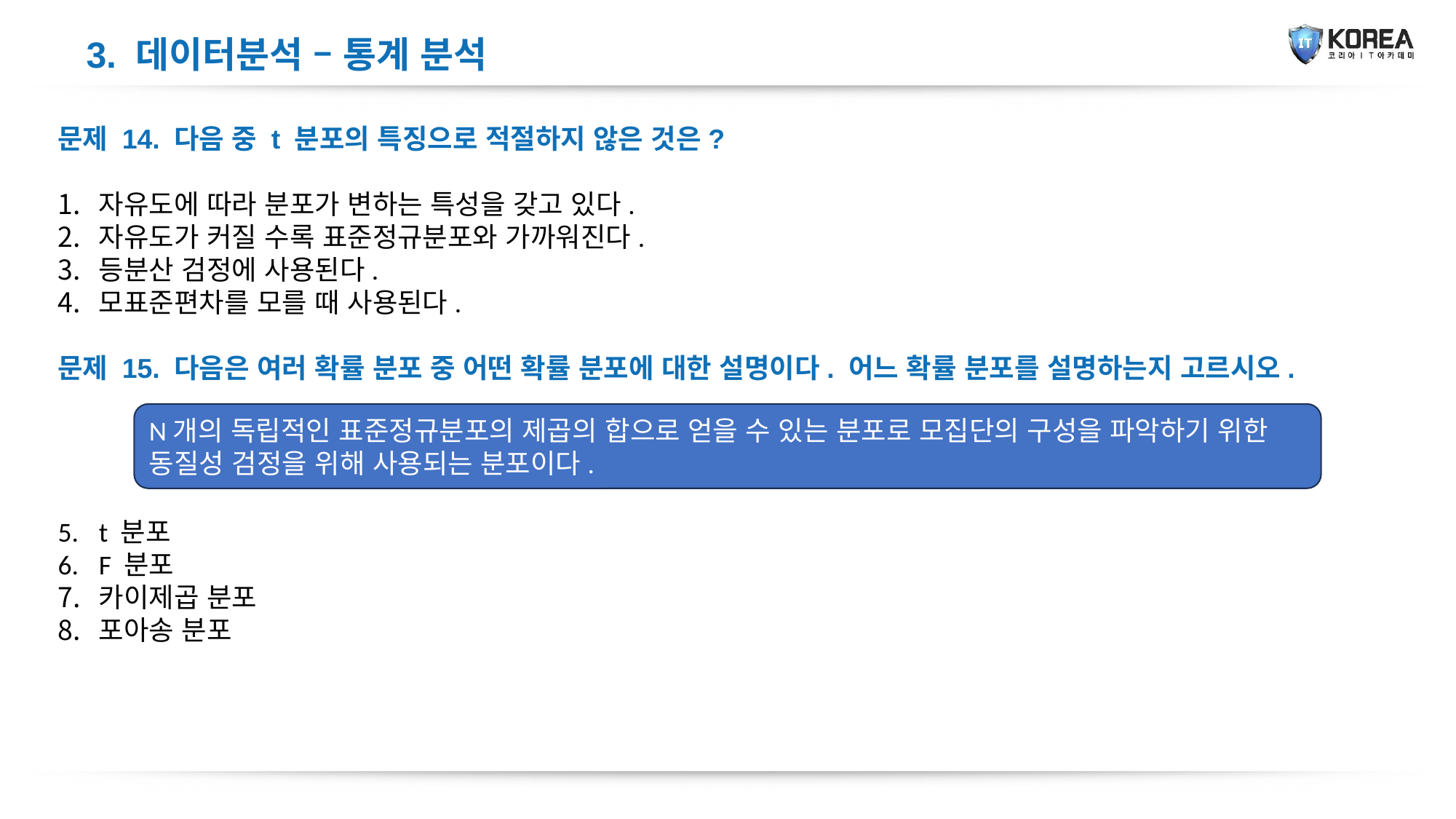

3. 데이터분석 – 통계 분석
문제 14. 다음 중 t 분포의 특징으로 적절하지 않은 것은?

자유도에 따라 분포가 변하는 특성을 갖고 있다.
자유도가 커질 수록 표준정규분포와 가까워진다.
등분산 검정에 사용된다.
모표준편차를 모를 때 사용된다.

문제 15. 다음은 여러 확률 분포 중 어떤 확률 분포에 대한 설명이다. 어느 확률 분포를 설명하는지 고르시오.

t 분포
F 분포
카이제곱 분포
포아송 분포
N개의 독립적인 표준정규분포의 제곱의 합으로 얻을 수 있는 분포로 모집단의 구성을 파악하기 위한 동질성 검정을 위해 사용되는 분포이다.